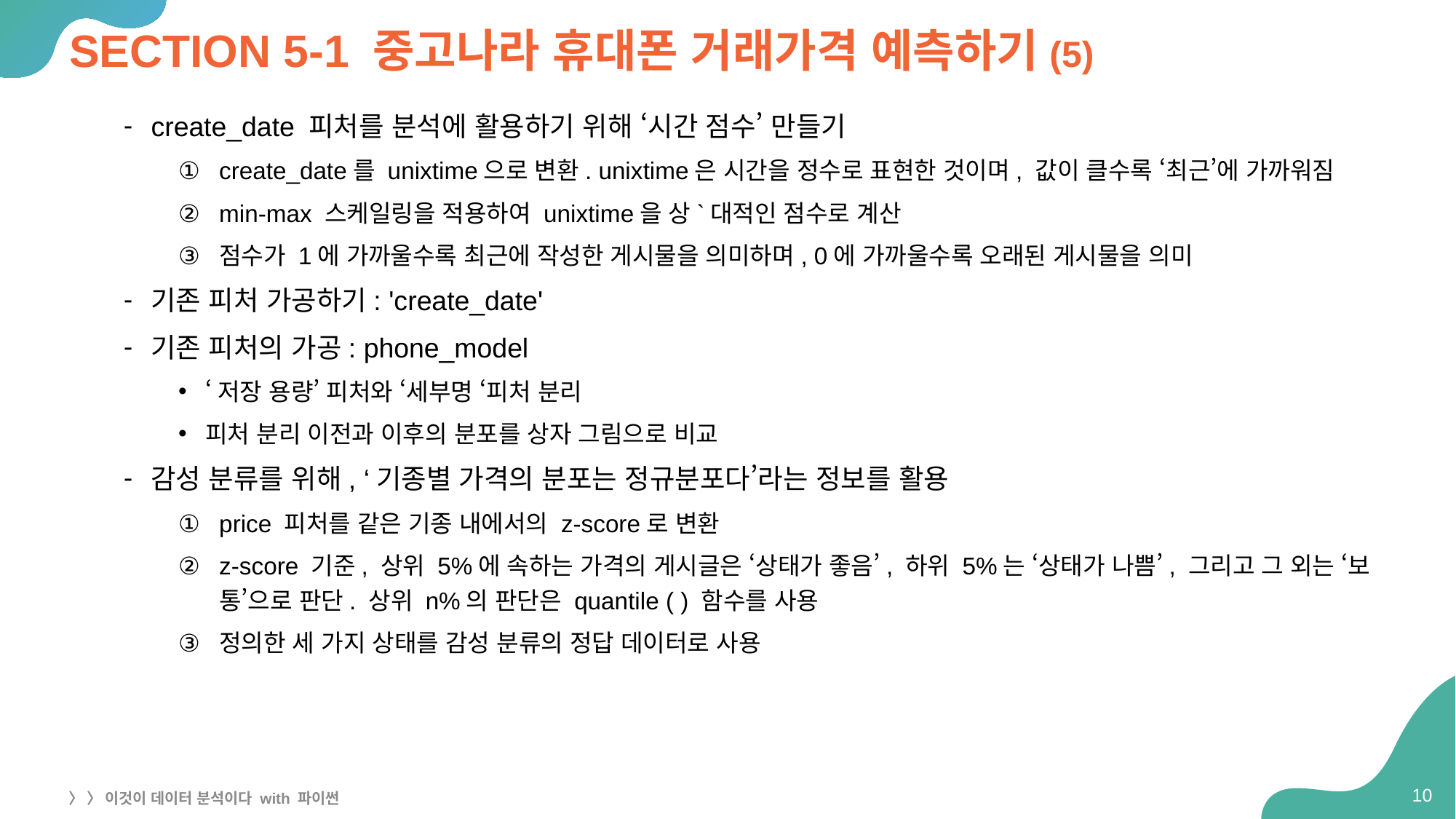

# SECTION 5-1 중고나라 휴대폰 거래가격 예측하기(5)
create_date 피처를 분석에 활용하기 위해 ‘시간 점수’ 만들기
create_date를 unixtime으로 변환. unixtime은 시간을 정수로 표현한 것이며, 값이 클수록 ‘최근’에 가까워짐
min-max 스케일링을 적용하여 unixtime을 상`대적인 점수로 계산
점수가 1에 가까울수록 최근에 작성한 게시물을 의미하며, 0에 가까울수록 오래된 게시물을 의미
기존 피처 가공하기: 'create_date'
기존 피처의 가공: phone_model
‘저장 용량’ 피처와 ‘세부명 ‘피처 분리
피처 분리 이전과 이후의 분포를 상자 그림으로 비교
감성 분류를 위해, ‘기종별 가격의 분포는 정규분포다’라는 정보를 활용
price 피처를 같은 기종 내에서의 z-score로 변환
z-score 기준, 상위 5%에 속하는 가격의 게시글은 ‘상태가 좋음’, 하위 5%는 ‘상태가 나쁨’, 그리고 그 외는 ‘보통’으로 판단. 상위 n%의 판단은 quantile ( ) 함수를 사용
정의한 세 가지 상태를 감성 분류의 정답 데이터로 사용
10
〉 〉 이것이 데이터 분석이다 with 파이썬